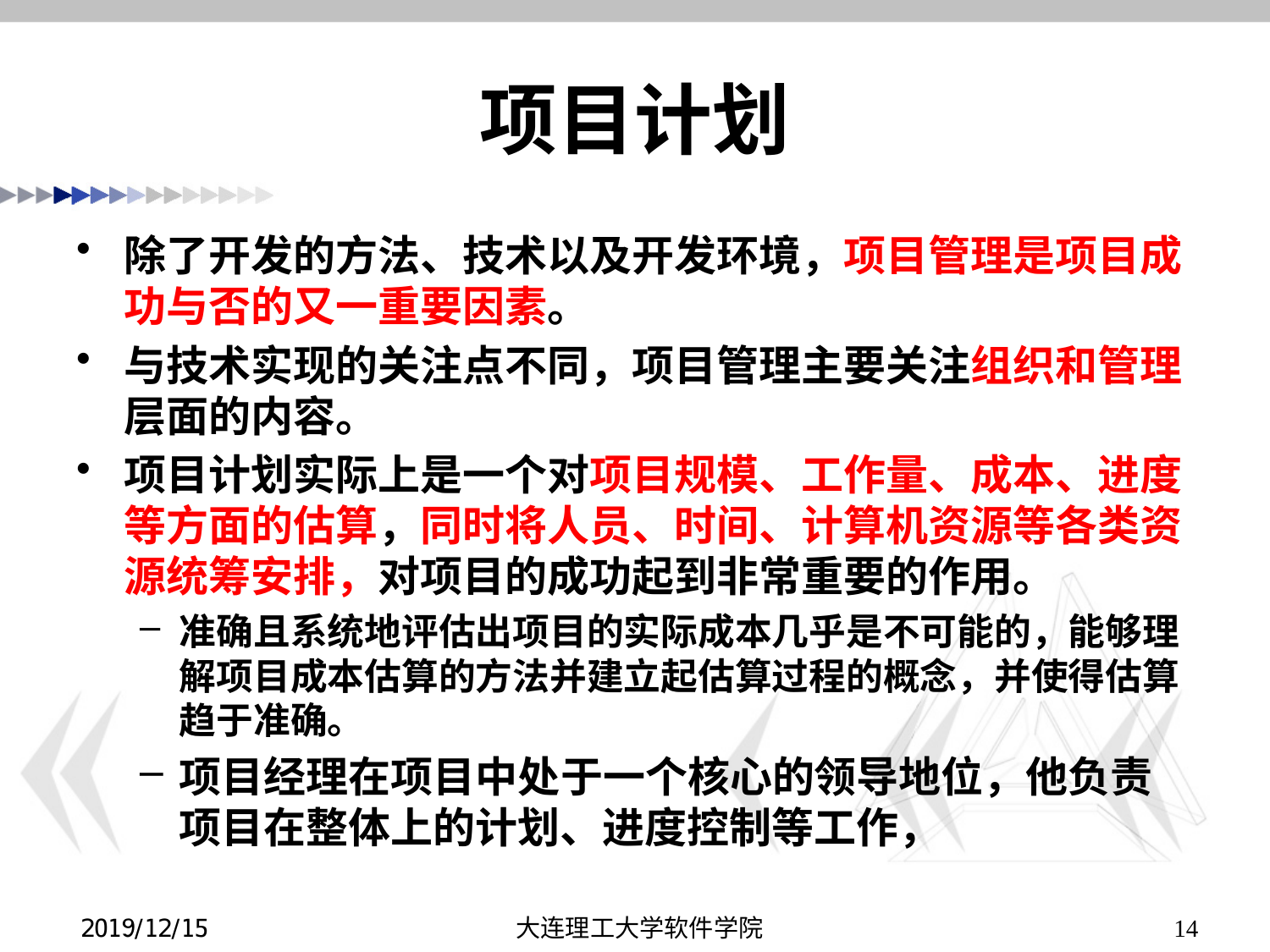

# 项目计划
除了开发的方法、技术以及开发环境，项目管理是项目成功与否的又一重要因素。
与技术实现的关注点不同，项目管理主要关注组织和管理层面的内容。
项目计划实际上是一个对项目规模、工作量、成本、进度等方面的估算，同时将人员、时间、计算机资源等各类资源统筹安排，对项目的成功起到非常重要的作用。
准确且系统地评估出项目的实际成本几乎是不可能的，能够理解项目成本估算的方法并建立起估算过程的概念，并使得估算趋于准确。
项目经理在项目中处于一个核心的领导地位，他负责项目在整体上的计划、进度控制等工作，
2019/12/15
大连理工大学软件学院
14